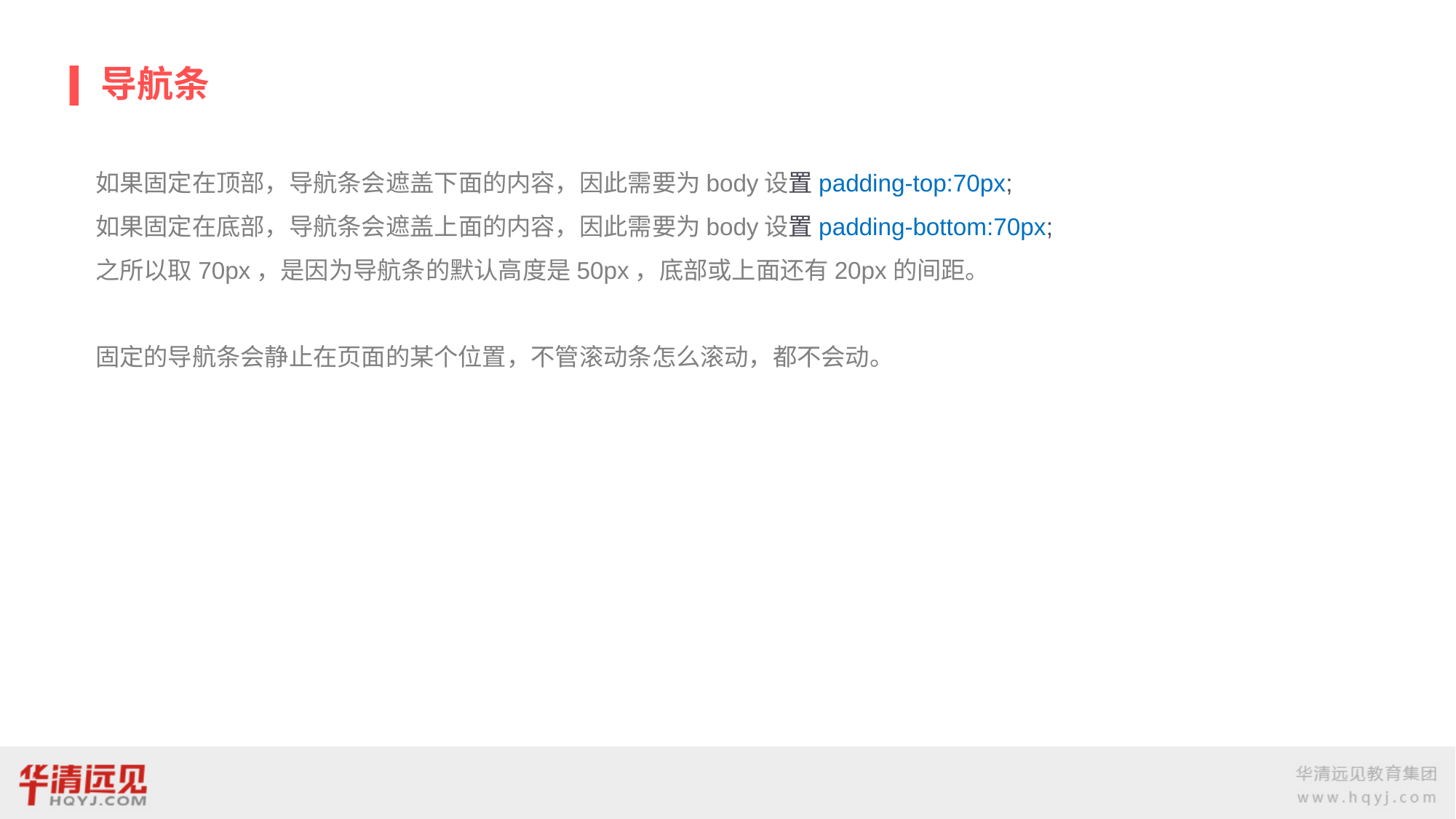

# 导航条
如果固定在顶部，导航条会遮盖下面的内容，因此需要为body设置padding-top:70px;
如果固定在底部，导航条会遮盖上面的内容，因此需要为body设置padding-bottom:70px;
之所以取70px，是因为导航条的默认高度是50px，底部或上面还有20px的间距。

固定的导航条会静止在页面的某个位置，不管滚动条怎么滚动，都不会动。